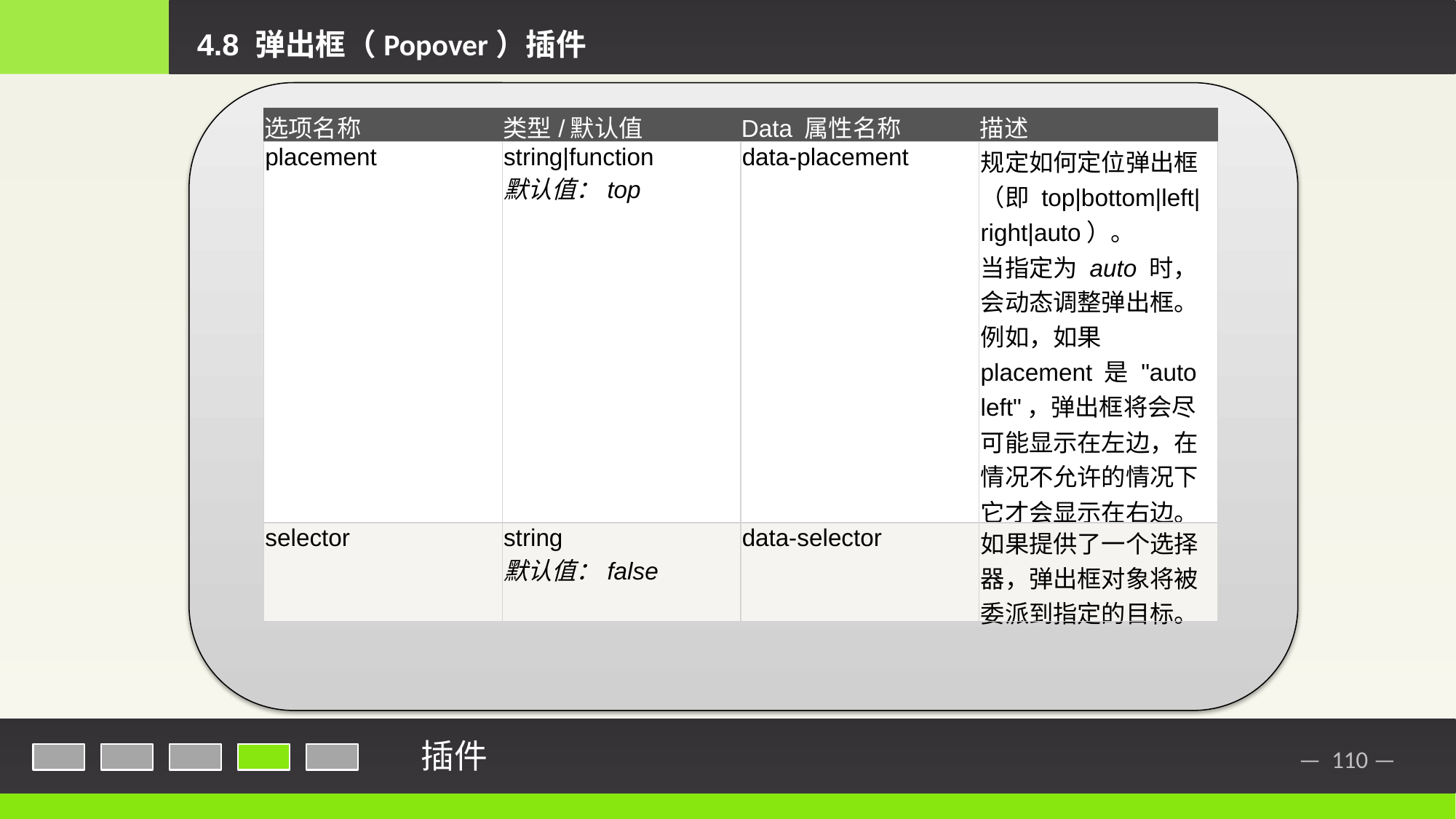

4.8 弹出框（Popover）插件

| 选项名称 | 类型/默认值 | Data 属性名称 | 描述 |
| --- | --- | --- | --- |
| placement | string|function 默认值：top | data-placement | 规定如何定位弹出框（即 top|bottom|left|right|auto）。 当指定为 auto 时，会动态调整弹出框。例如，如果 placement 是 "auto left"，弹出框将会尽可能显示在左边，在情况不允许的情况下它才会显示在右边。 |
| selector | string 默认值：false | data-selector | 如果提供了一个选择器，弹出框对象将被委派到指定的目标。 |